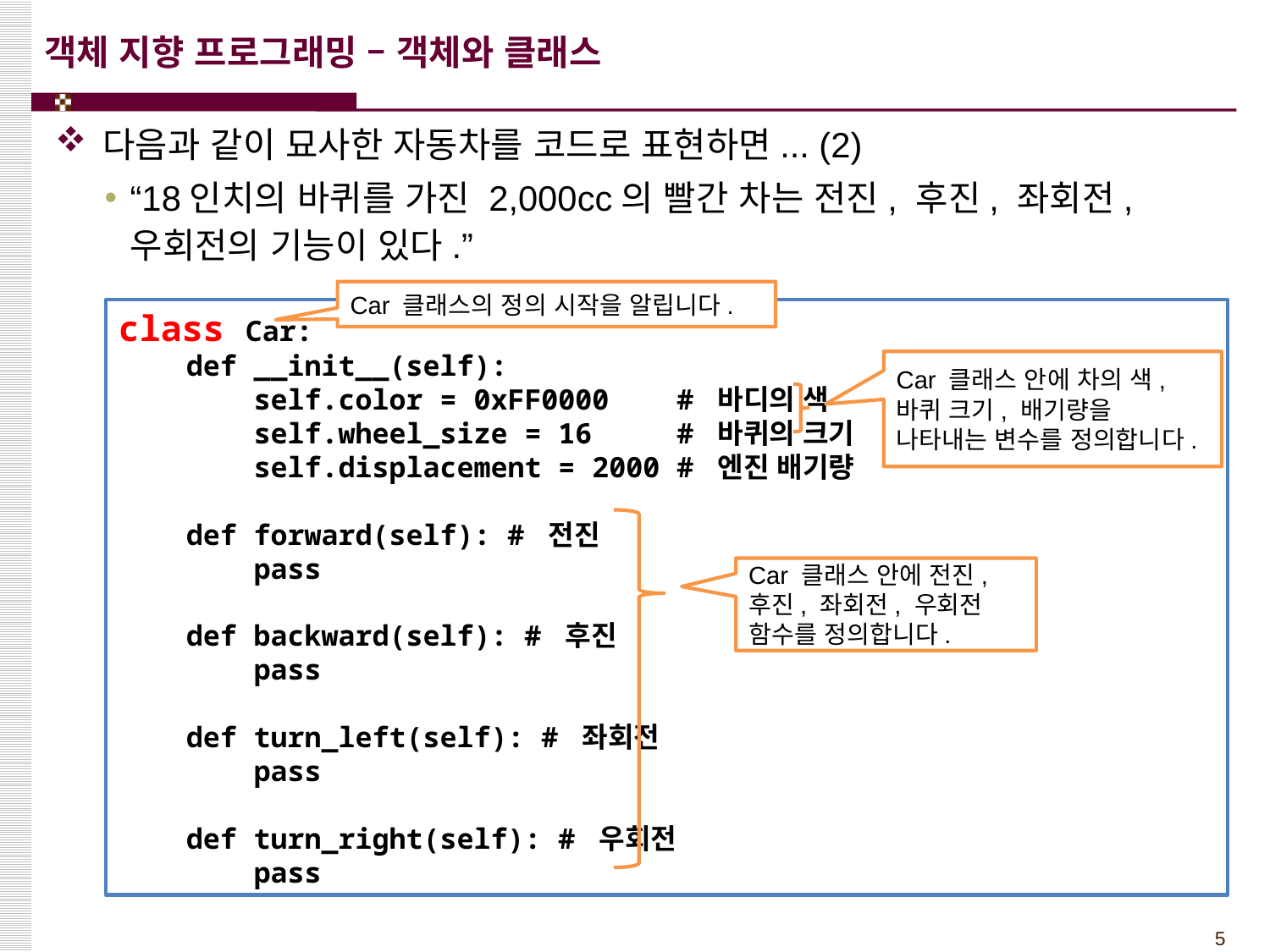

# 객체 지향 프로그래밍 – 객체와 클래스
다음과 같이 묘사한 자동차를 코드로 표현하면... (2)
“18인치의 바퀴를 가진 2,000cc의 빨간 차는 전진, 후진, 좌회전, 우회전의 기능이 있다.”

Car 클래스의 정의 시작을 알립니다.
class Car:
    def __init__(self):
        self.color = 0xFF0000    # 바디의 색
        self.wheel_size = 16     # 바퀴의 크기
        self.displacement = 2000 # 엔진 배기량

    def forward(self): # 전진
        pass

    def backward(self): # 후진
        pass

    def turn_left(self): # 좌회전
        pass

    def turn_right(self): # 우회전
        pass
Car 클래스 안에 차의 색, 바퀴 크기, 배기량을 나타내는 변수를 정의합니다.

Car 클래스 안에 전진, 후진, 좌회전, 우회전 함수를 정의합니다.